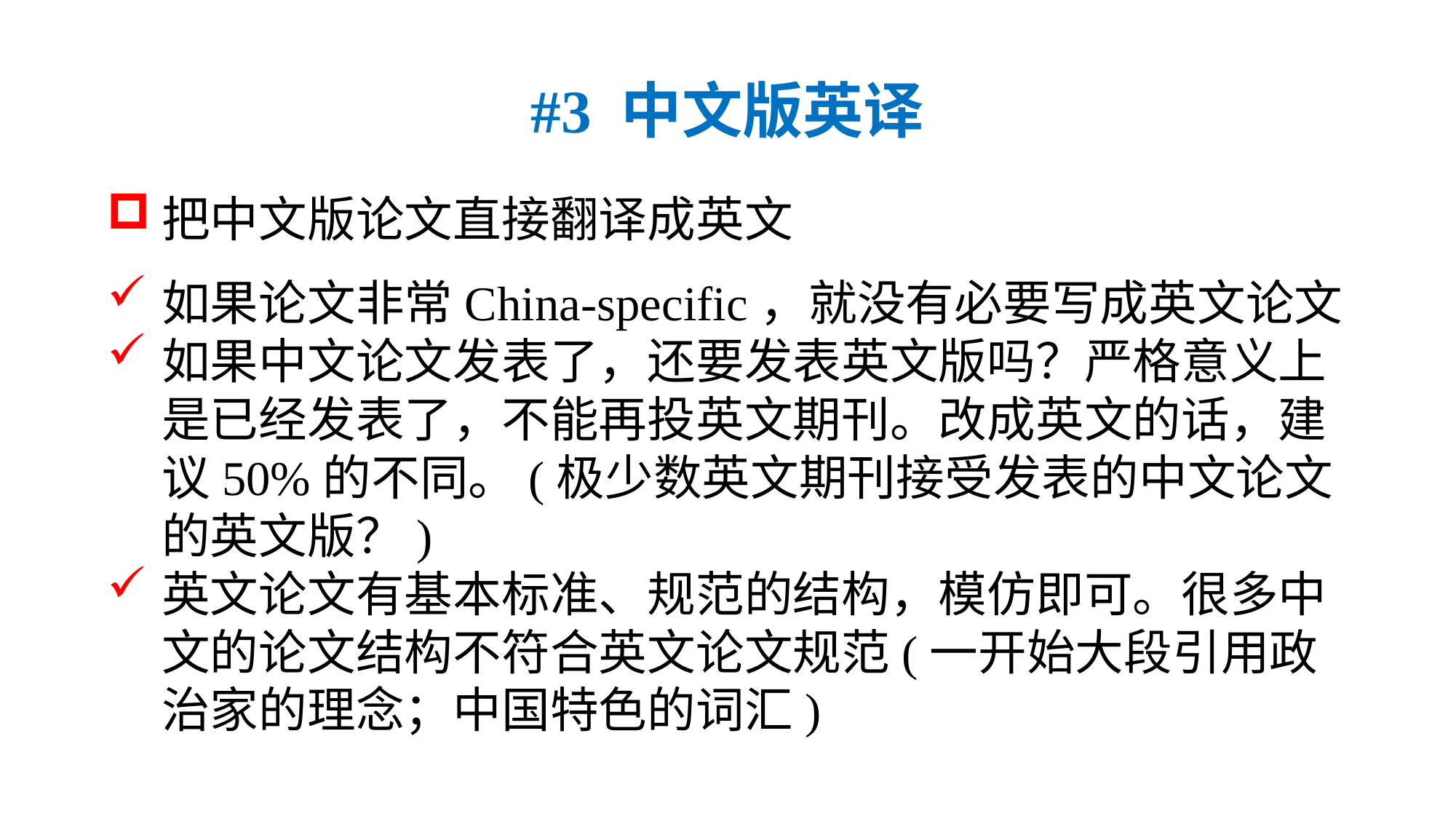

#3 中文版英译

把中文版论文直接翻译成英文

如果论文非常China-specific，就没有必要写成英文论文
如果中文论文发表了，还要发表英文版吗？严格意义上是已经发表了，不能再投英文期刊。改成英文的话，建议50%的不同。(极少数英文期刊接受发表的中文论文的英文版？)
英文论文有基本标准、规范的结构，模仿即可。很多中文的论文结构不符合英文论文规范(一开始大段引用政治家的理念；中国特色的词汇)